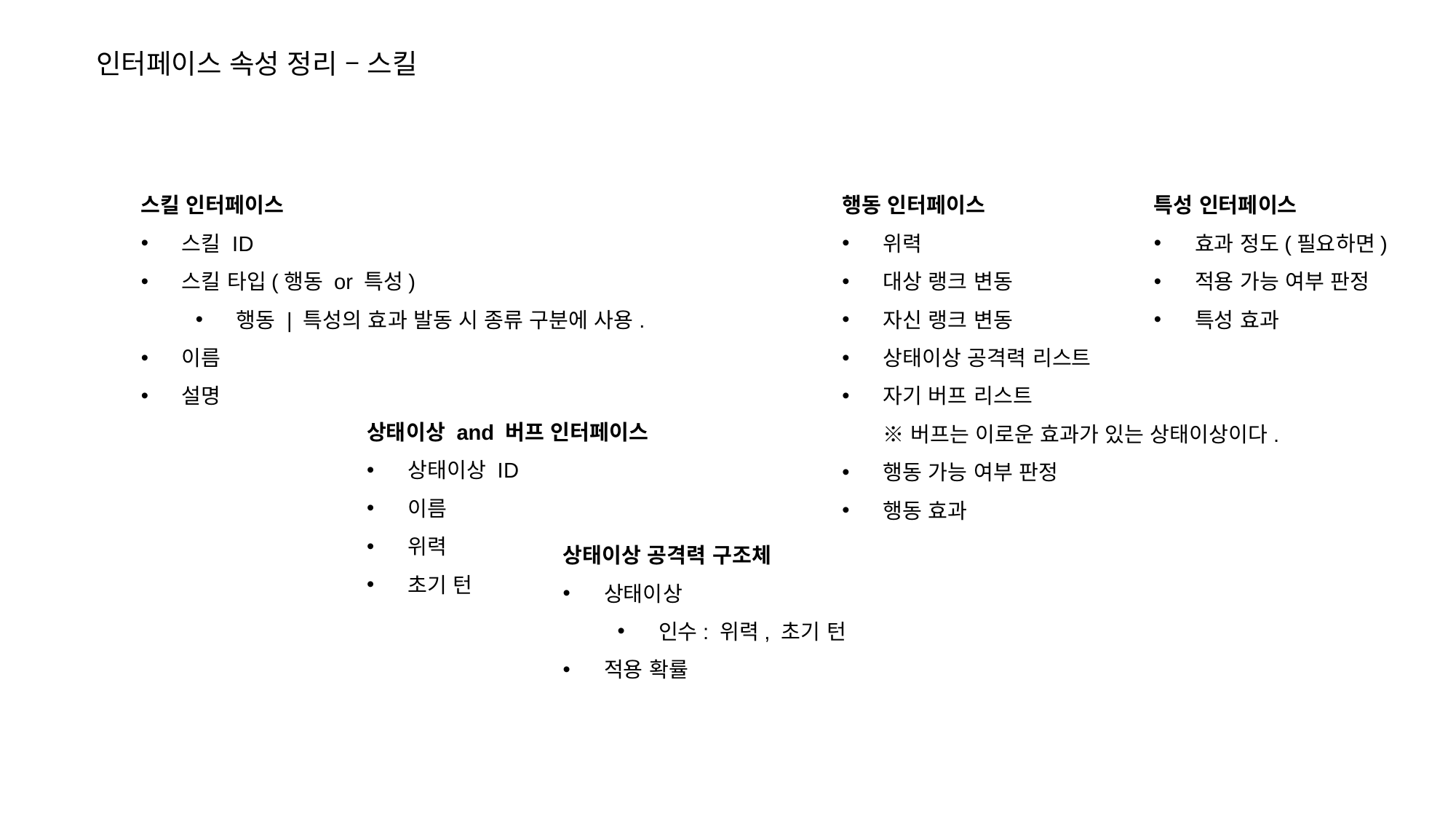

인터페이스 속성 정리 – 스킬
스킬 인터페이스
스킬 ID
스킬 타입(행동 or 특성)
행동 | 특성의 효과 발동 시 종류 구분에 사용.
이름
설명
행동 인터페이스
위력
대상 랭크 변동
자신 랭크 변동
상태이상 공격력 리스트
자기 버프 리스트
※ 버프는 이로운 효과가 있는 상태이상이다.
행동 가능 여부 판정
행동 효과
특성 인터페이스
효과 정도(필요하면)
적용 가능 여부 판정
특성 효과
상태이상 and 버프 인터페이스
상태이상 ID
이름
위력
초기 턴
상태이상 공격력 구조체
상태이상
인수: 위력, 초기 턴
적용 확률